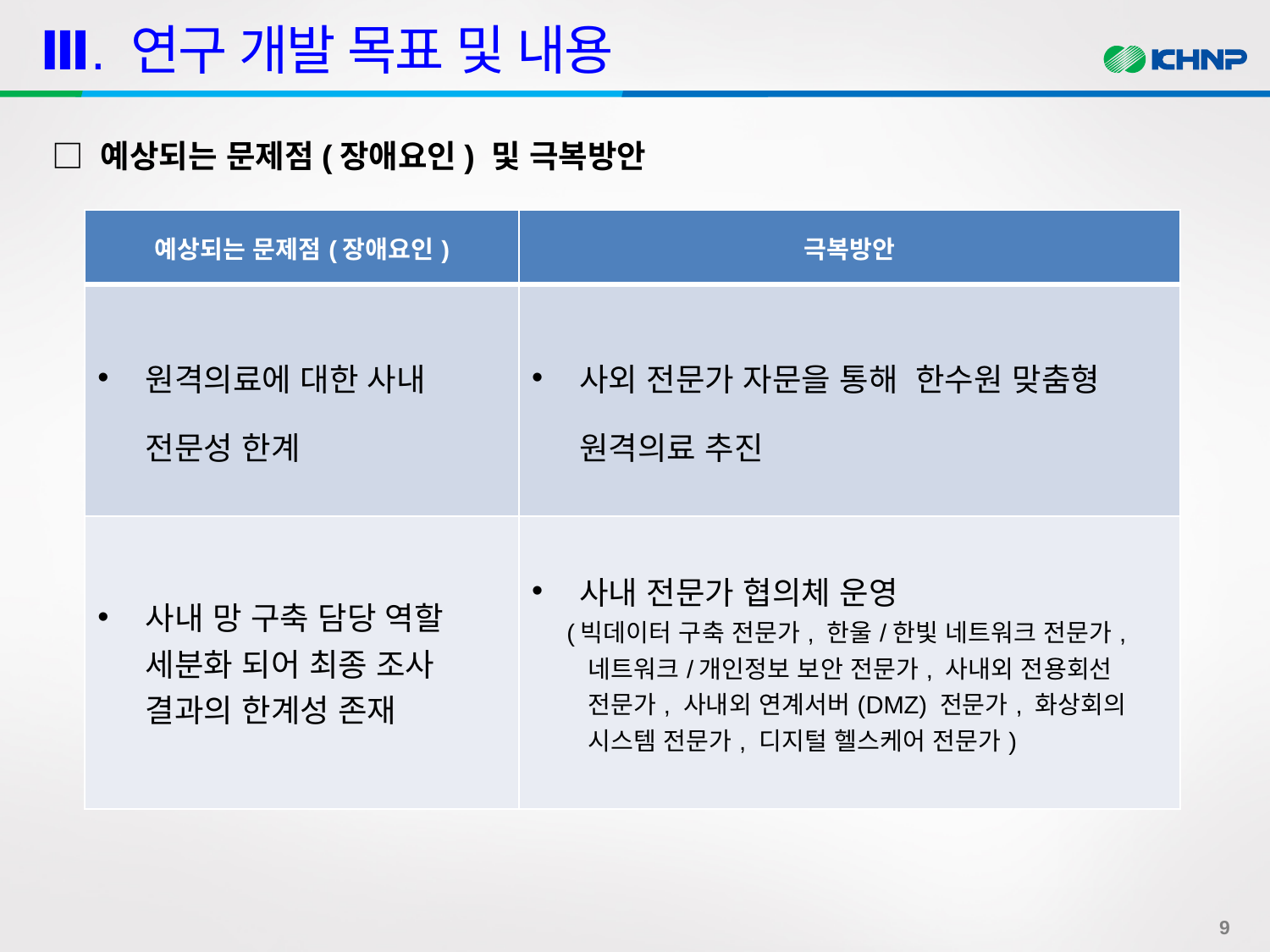

# Ⅲ. 연구 개발 목표 및 내용
□ 예상되는 문제점(장애요인) 및 극복방안
| 예상되는 문제점(장애요인) | 극복방안 |
| --- | --- |
| 원격의료에 대한 사내 전문성 한계 | 사외 전문가 자문을 통해 한수원 맞춤형 원격의료 추진 |
| 사내 망 구축 담당 역할 세분화 되어 최종 조사 결과의 한계성 존재 | 사내 전문가 협의체 운영 (빅데이터 구축 전문가, 한울/한빛 네트워크 전문가, 네트워크/개인정보 보안 전문가, 사내외 전용회선 전문가, 사내외 연계서버(DMZ) 전문가, 화상회의 시스템 전문가, 디지털 헬스케어 전문가) |